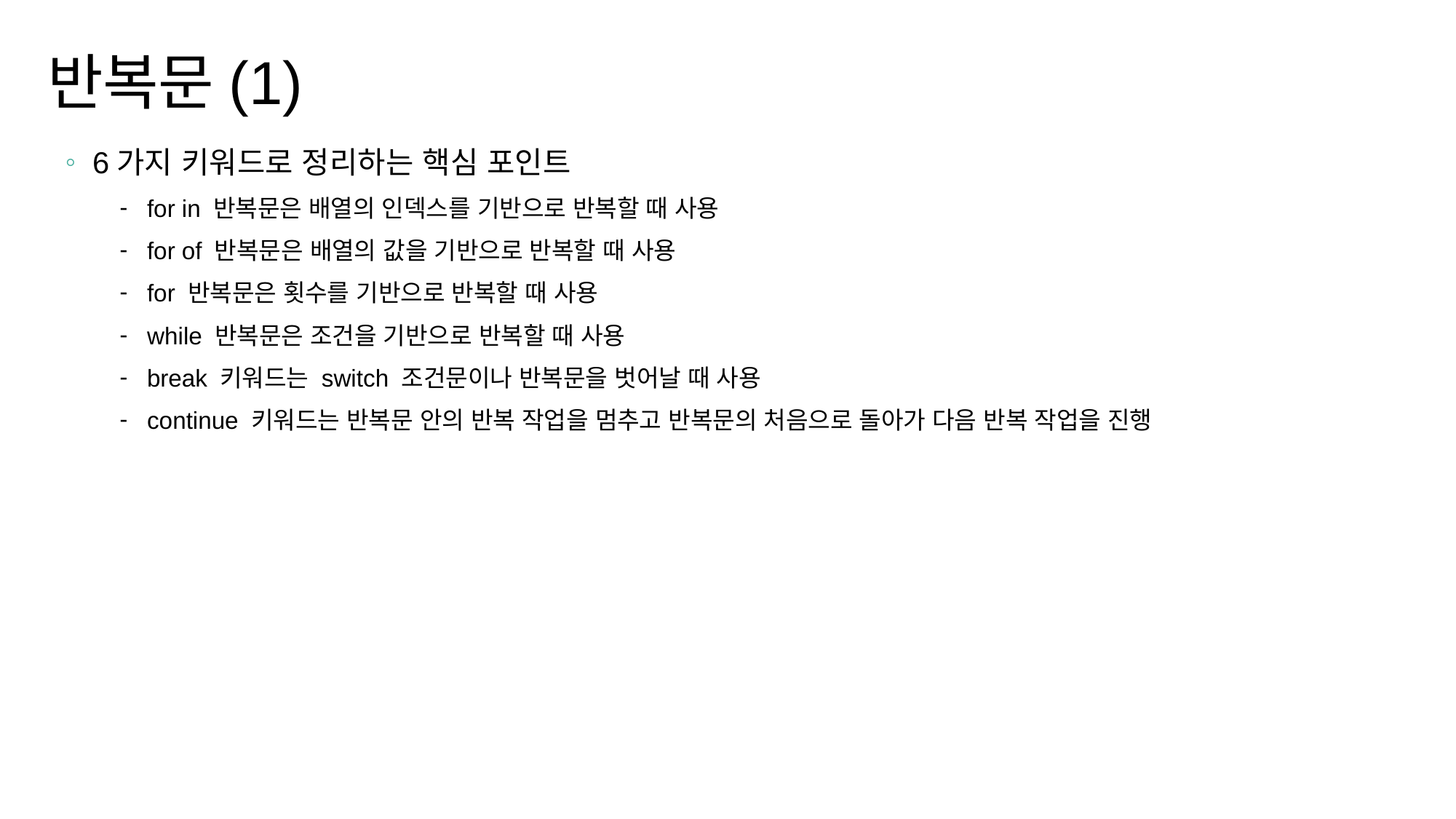

반복문(1)
6가지 키워드로 정리하는 핵심 포인트
for in 반복문은 배열의 인덱스를 기반으로 반복할 때 사용
for of 반복문은 배열의 값을 기반으로 반복할 때 사용
for 반복문은 횟수를 기반으로 반복할 때 사용
while 반복문은 조건을 기반으로 반복할 때 사용
break 키워드는 switch 조건문이나 반복문을 벗어날 때 사용
continue 키워드는 반복문 안의 반복 작업을 멈추고 반복문의 처음으로 돌아가 다음 반복 작업을 진행